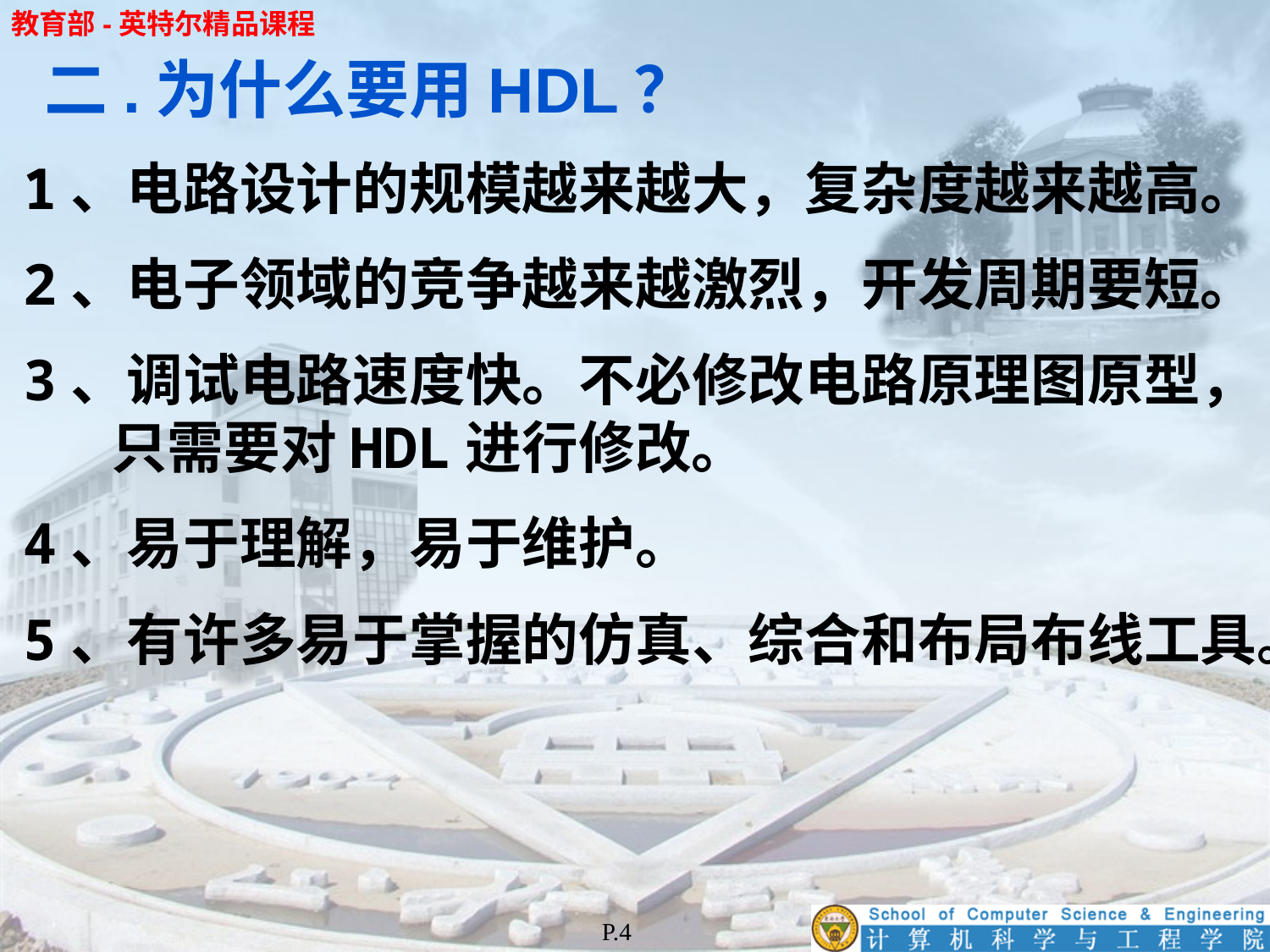

二.为什么要用HDL？
1、电路设计的规模越来越大，复杂度越来越高。
2、电子领域的竞争越来越激烈，开发周期要短。
3、调试电路速度快。不必修改电路原理图原型，只需要对HDL进行修改。
4、易于理解，易于维护。
5、有许多易于掌握的仿真、综合和布局布线工具。
P.4